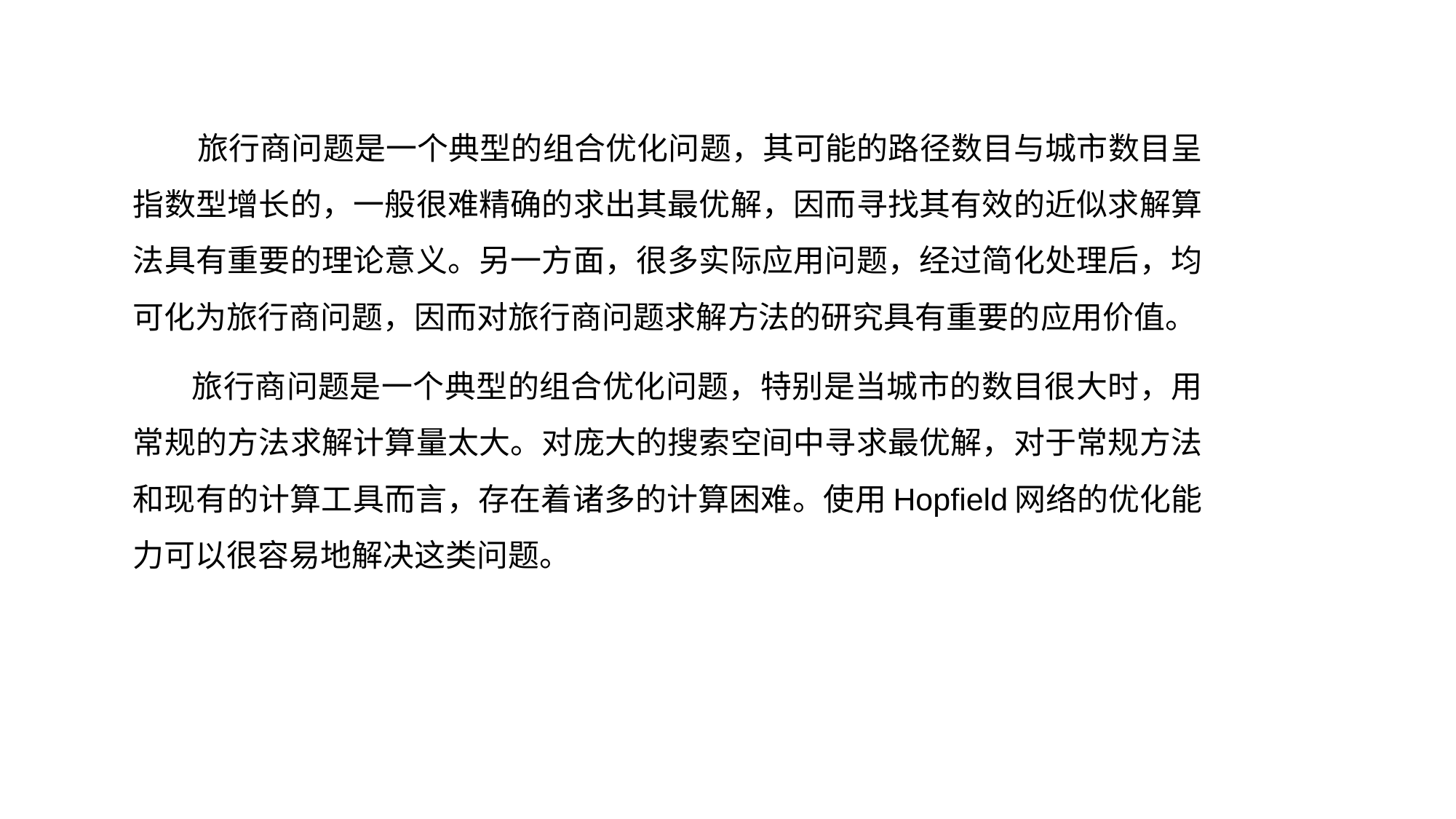

旅行商问题是一个典型的组合优化问题，其可能的路径数目与城市数目呈指数型增长的，一般很难精确的求出其最优解，因而寻找其有效的近似求解算法具有重要的理论意义。另一方面，很多实际应用问题，经过简化处理后，均可化为旅行商问题，因而对旅行商问题求解方法的研究具有重要的应用价值。
       旅行商问题是一个典型的组合优化问题，特别是当城市的数目很大时，用常规的方法求解计算量太大。对庞大的搜索空间中寻求最优解，对于常规方法和现有的计算工具而言，存在着诸多的计算困难。使用Hopfield网络的优化能力可以很容易地解决这类问题。